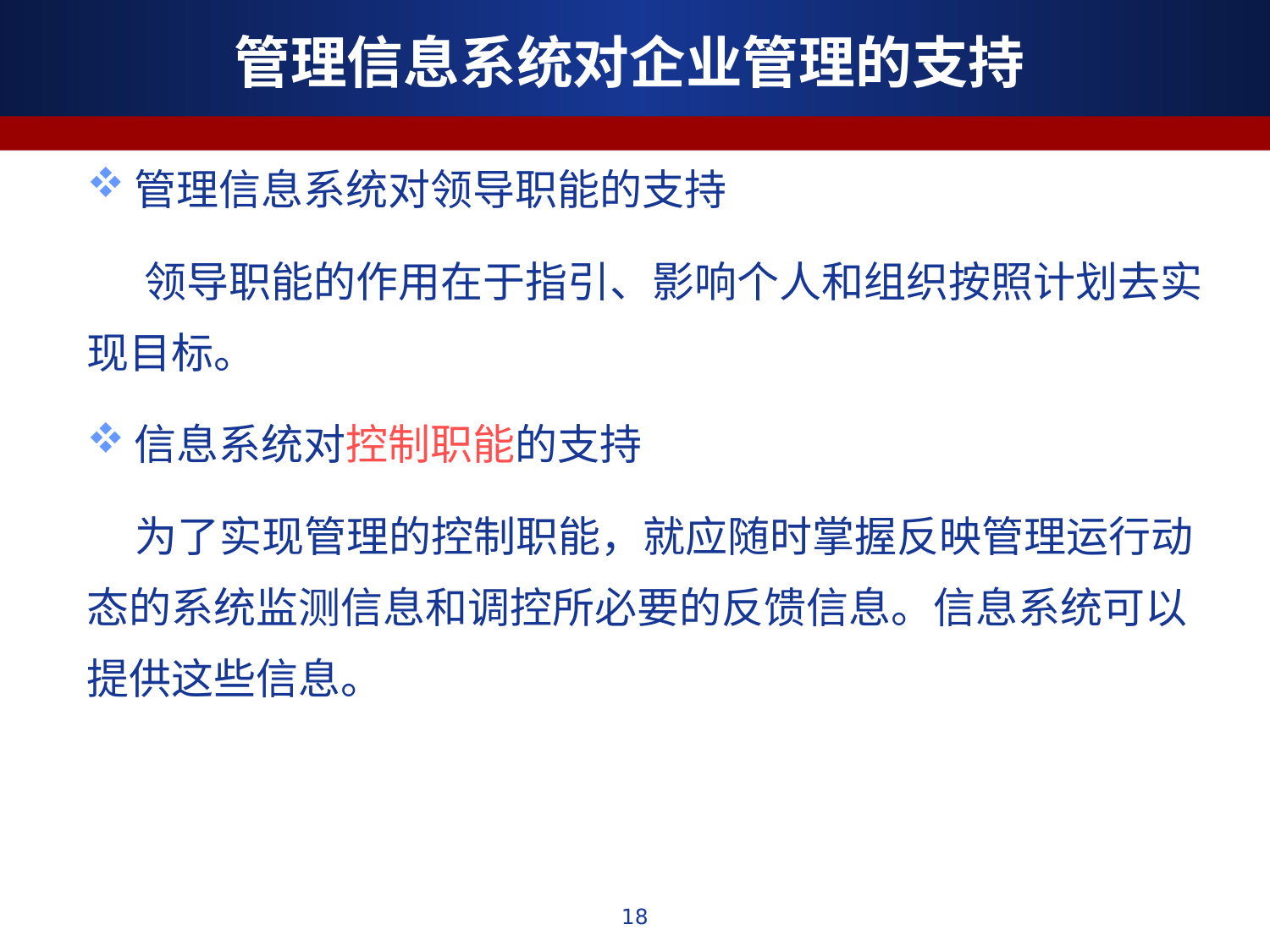

管理信息系统对企业管理的支持
管理信息系统对领导职能的支持
     领导职能的作用在于指引、影响个人和组织按照计划去实现目标。
信息系统对控制职能的支持
    为了实现管理的控制职能，就应随时掌握反映管理运行动态的系统监测信息和调控所必要的反馈信息。信息系统可以提供这些信息。

18